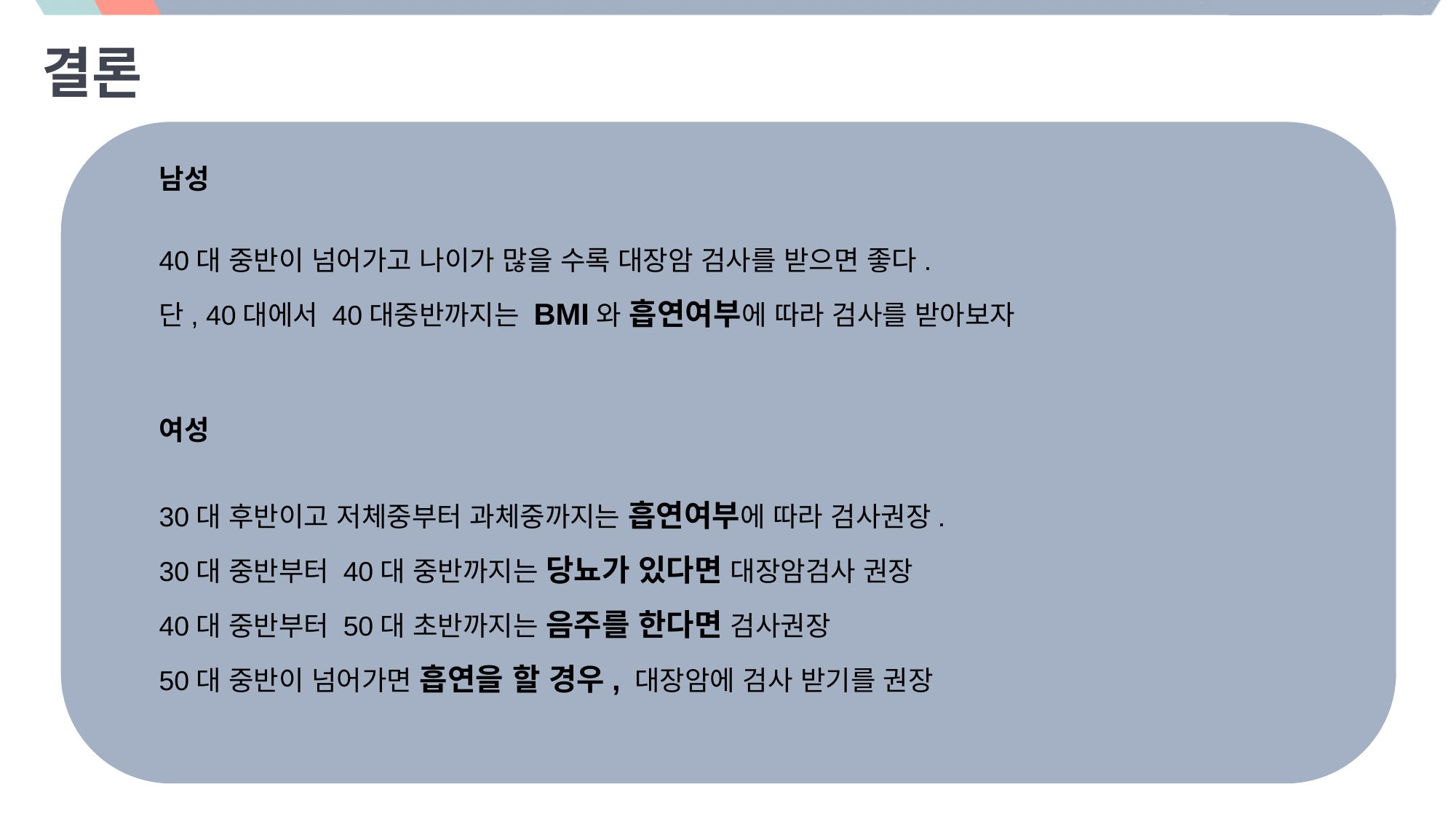

결론

남성

40대 중반이 넘어가고 나이가 많을 수록 대장암 검사를 받으면 좋다.
단, 40대에서 40대중반까지는 BMI와 흡연여부에 따라 검사를 받아보자

여성

30대 후반이고 저체중부터 과체중까지는 흡연여부에 따라 검사권장.
30대 중반부터 40대 중반까지는 당뇨가 있다면 대장암검사 권장
40대 중반부터 50대 초반까지는 음주를 한다면 검사권장
50대 중반이 넘어가면 흡연을 할 경우, 대장암에 검사 받기를 권장